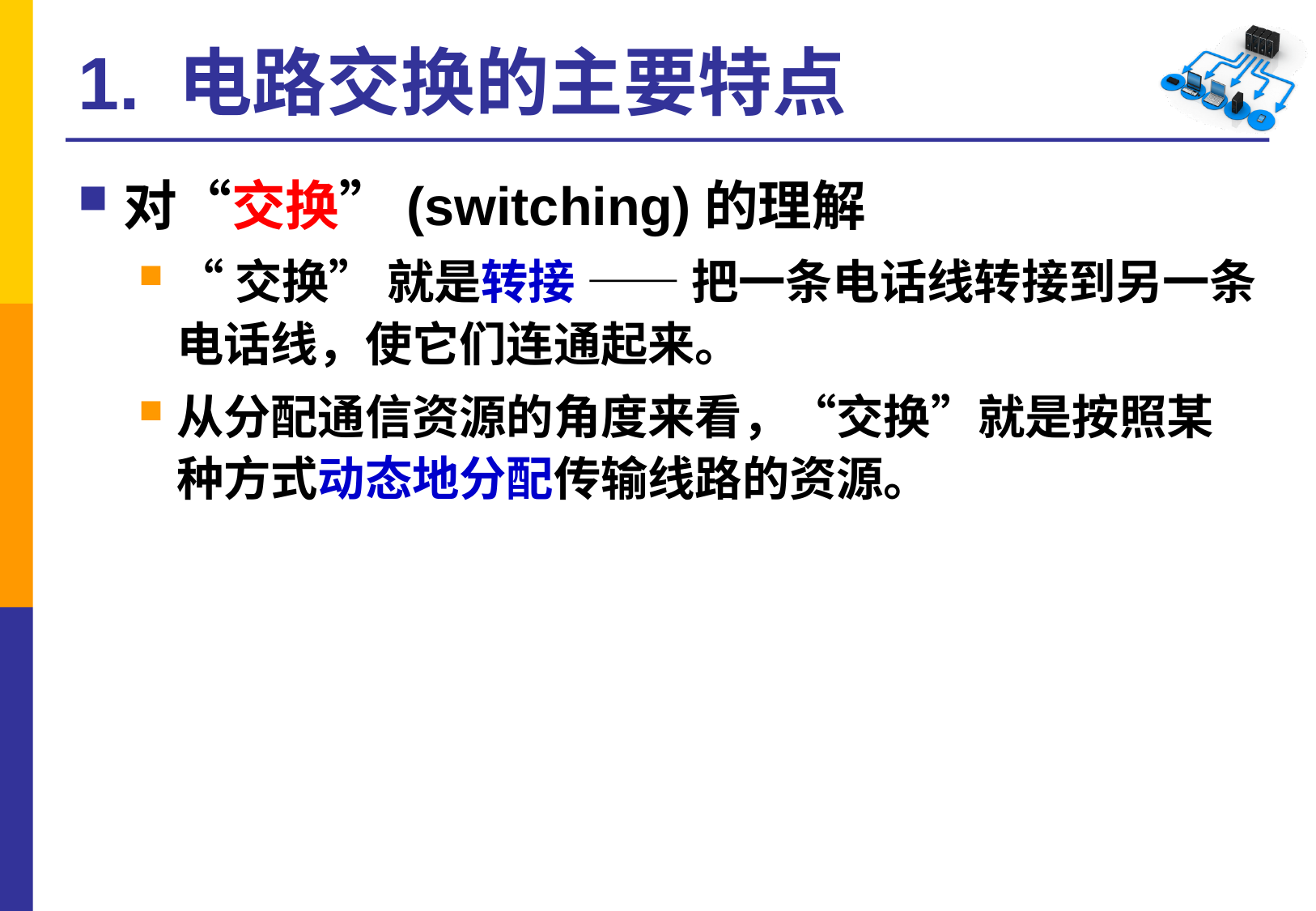

# 1. 电路交换的主要特点
对“交换”(switching)的理解
“交换” 就是转接 —— 把一条电话线转接到另一条电话线，使它们连通起来。
从分配通信资源的角度来看，“交换”就是按照某种方式动态地分配传输线路的资源。